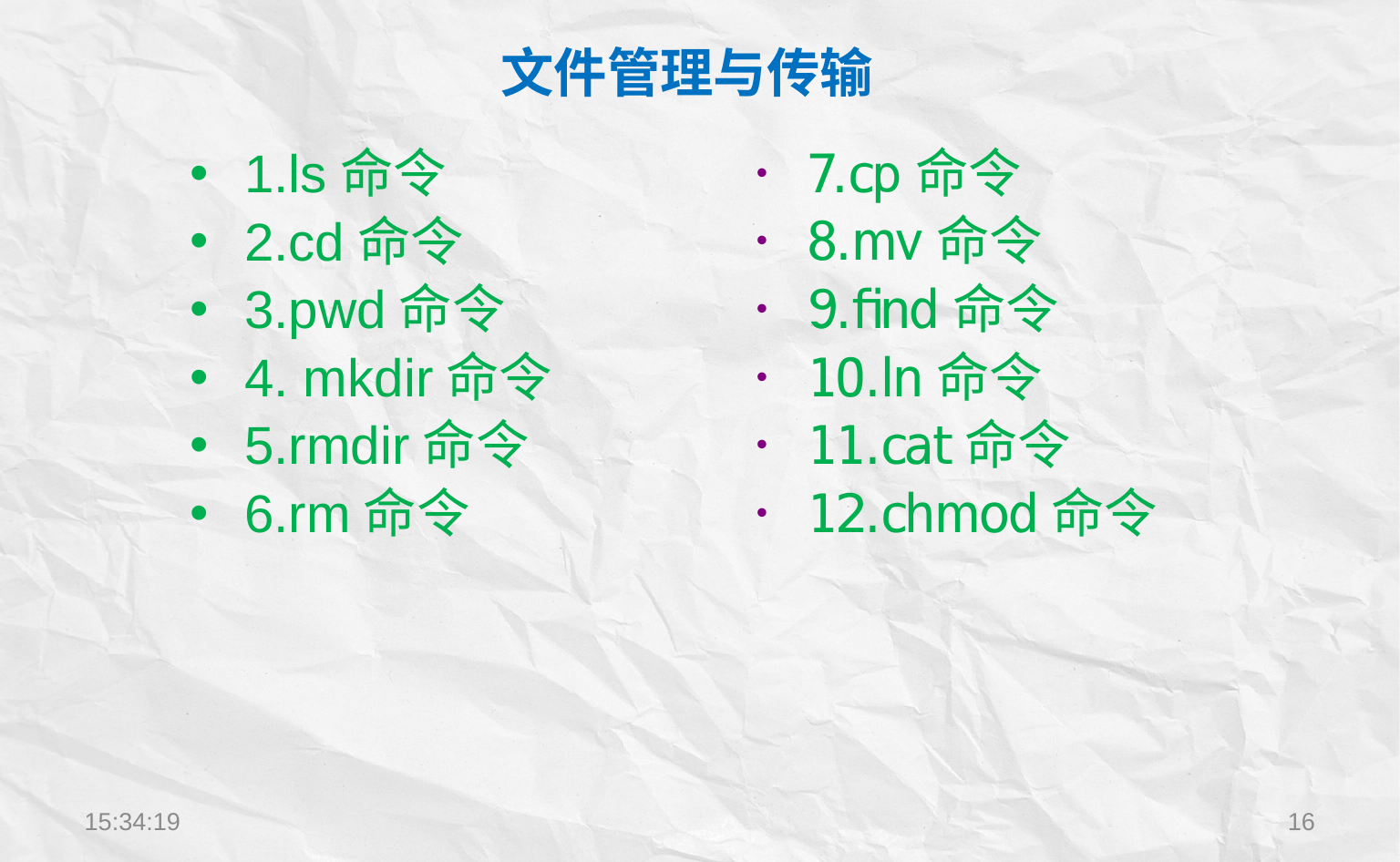

文件管理与传输
1.ls命令
2.cd命令
3.pwd命令
4. mkdir命令
5.rmdir命令
6.rm命令
7.cp命令
8.mv命令
9.find命令
10.ln命令
11.cat命令
12.chmod命令
15:34:19
16